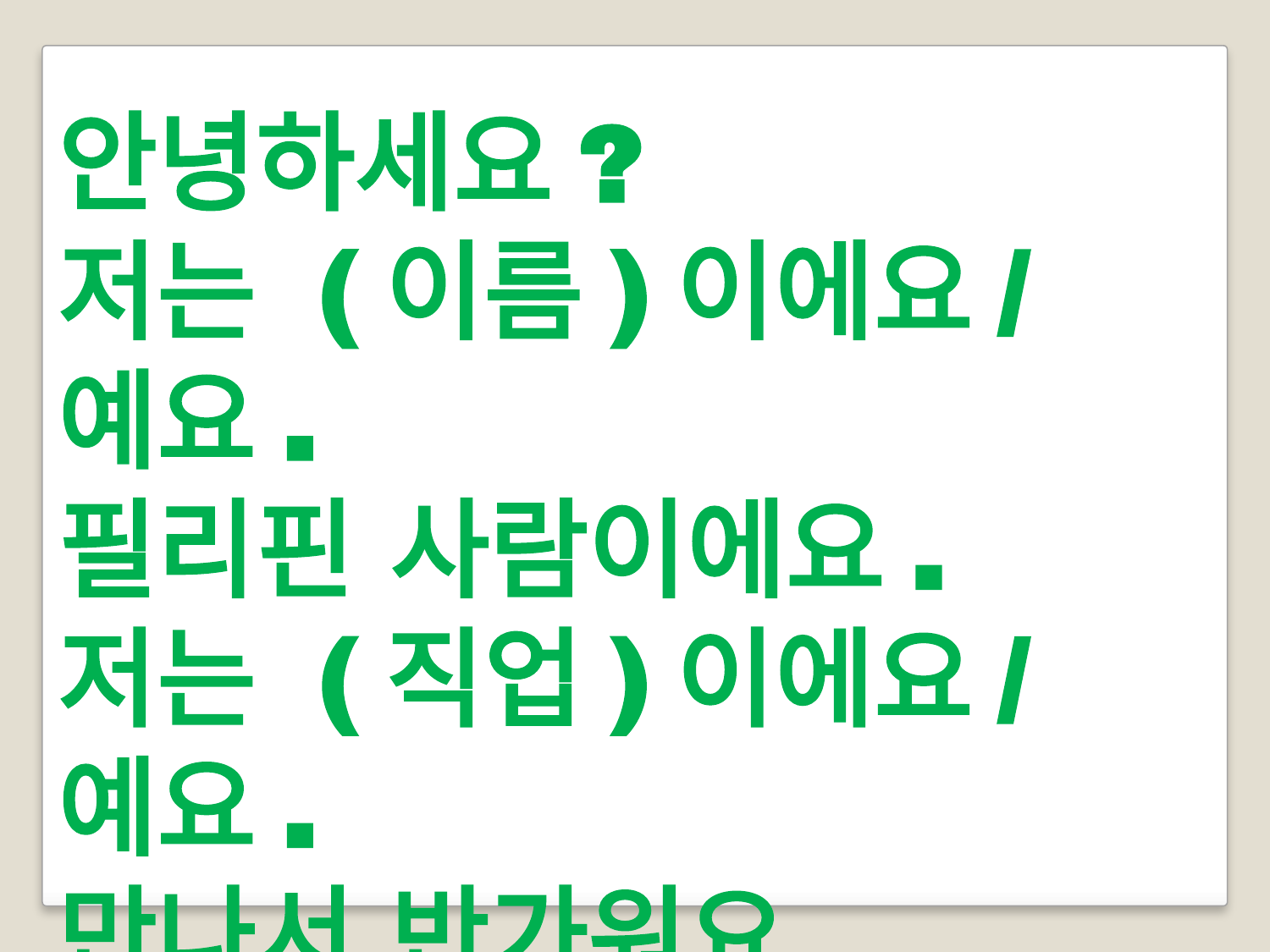

안녕하세요?
저는 (이름)이에요/예요.
필리핀 사람이에요.
저는 (직업)이에요/예요.
만나서 반가워요.